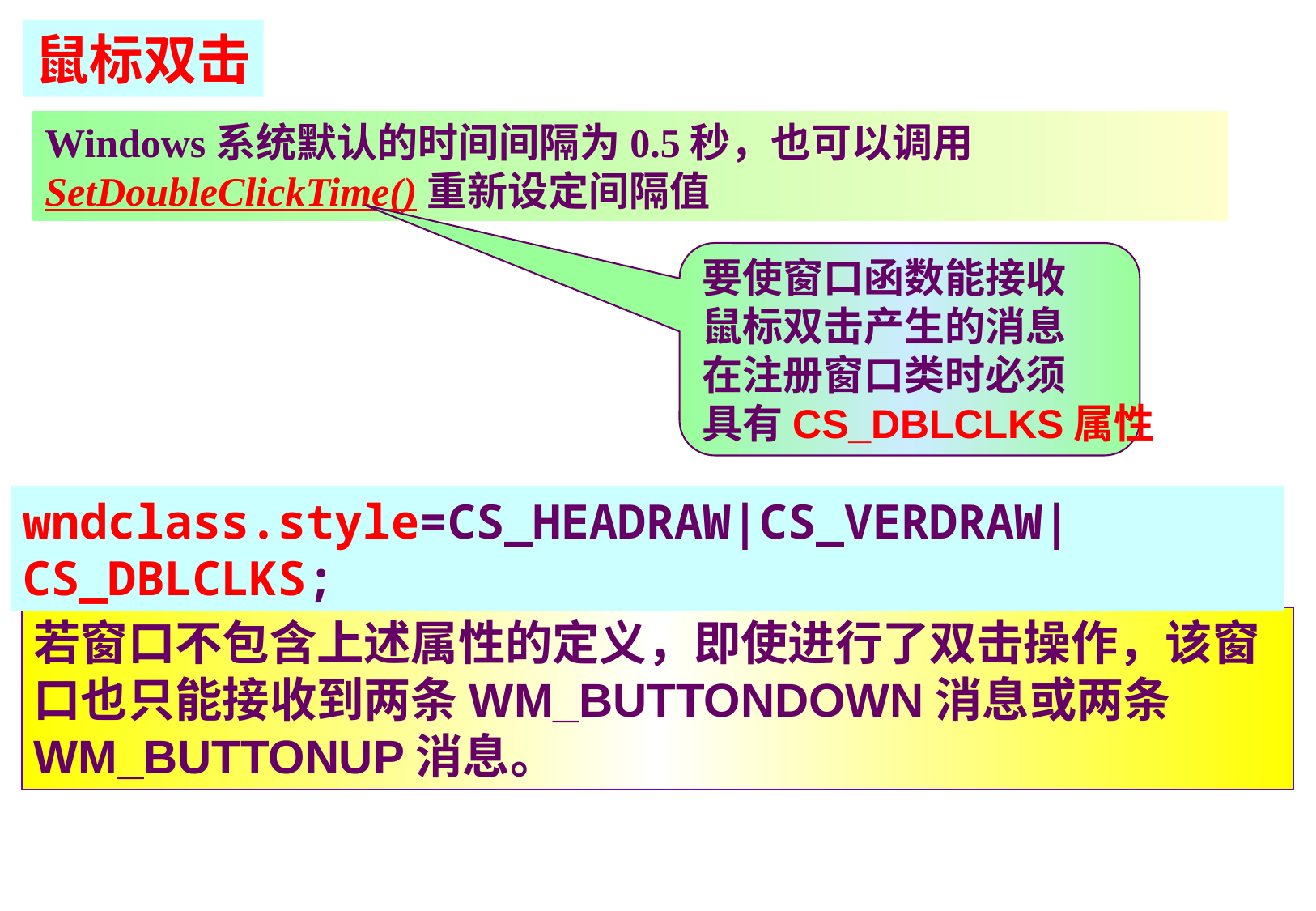

鼠标双击
Windows系统默认的时间间隔为0.5秒，也可以调用SetDoubleClickTime()重新设定间隔值
要使窗口函数能接收
鼠标双击产生的消息
在注册窗口类时必须
具有CS_DBLCLKS属性
wndclass.style=CS_HEADRAW|CS_VERDRAW|CS_DBLCLKS;
若窗口不包含上述属性的定义，即使进行了双击操作，该窗口也只能接收到两条WM_BUTTONDOWN消息或两条WM_BUTTONUP消息。